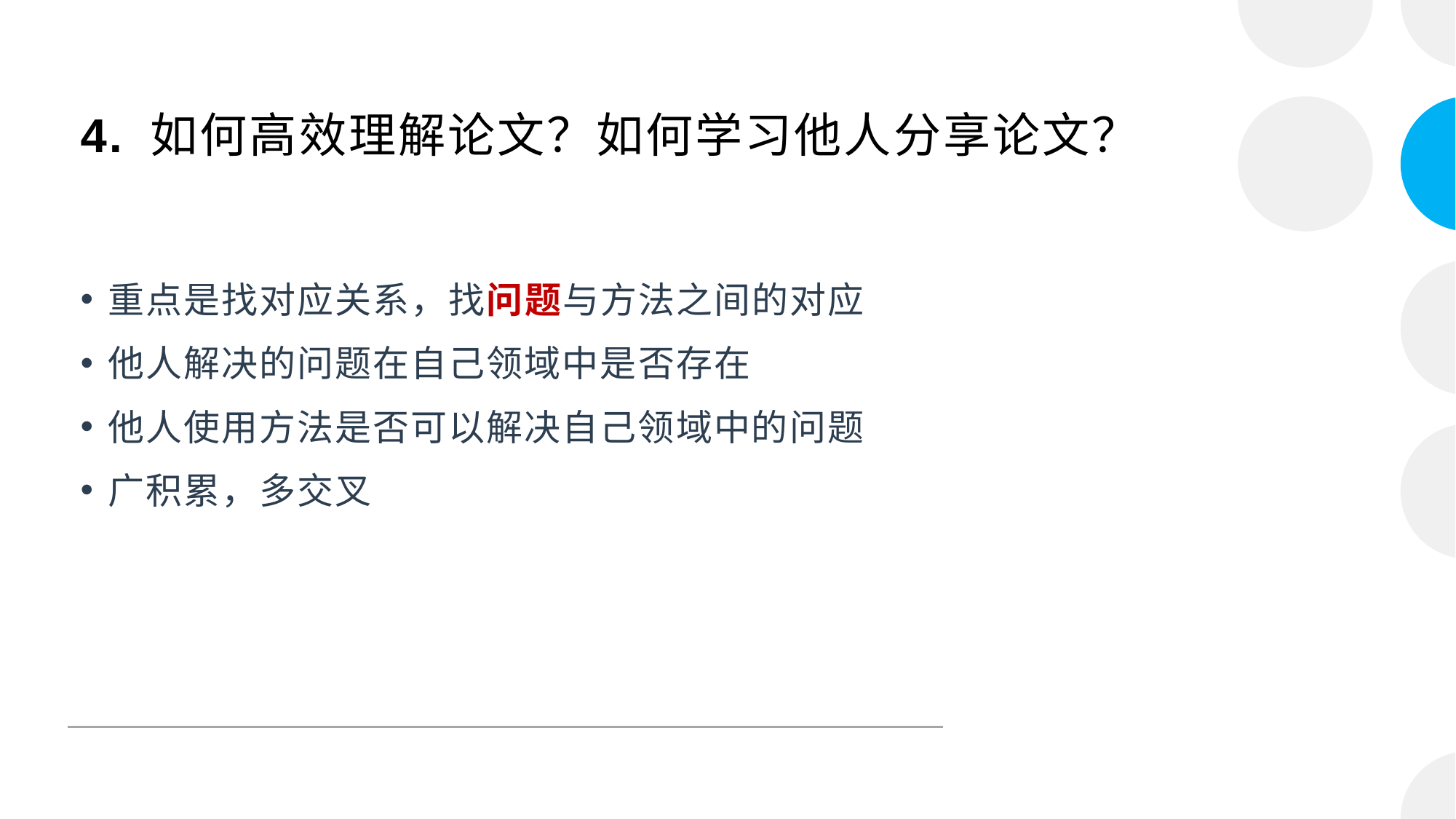

# 4. 如何高效理解论文？如何学习他人分享论文？
重点是找对应关系，找问题与方法之间的对应
他人解决的问题在自己领域中是否存在
他人使用方法是否可以解决自己领域中的问题
广积累，多交叉